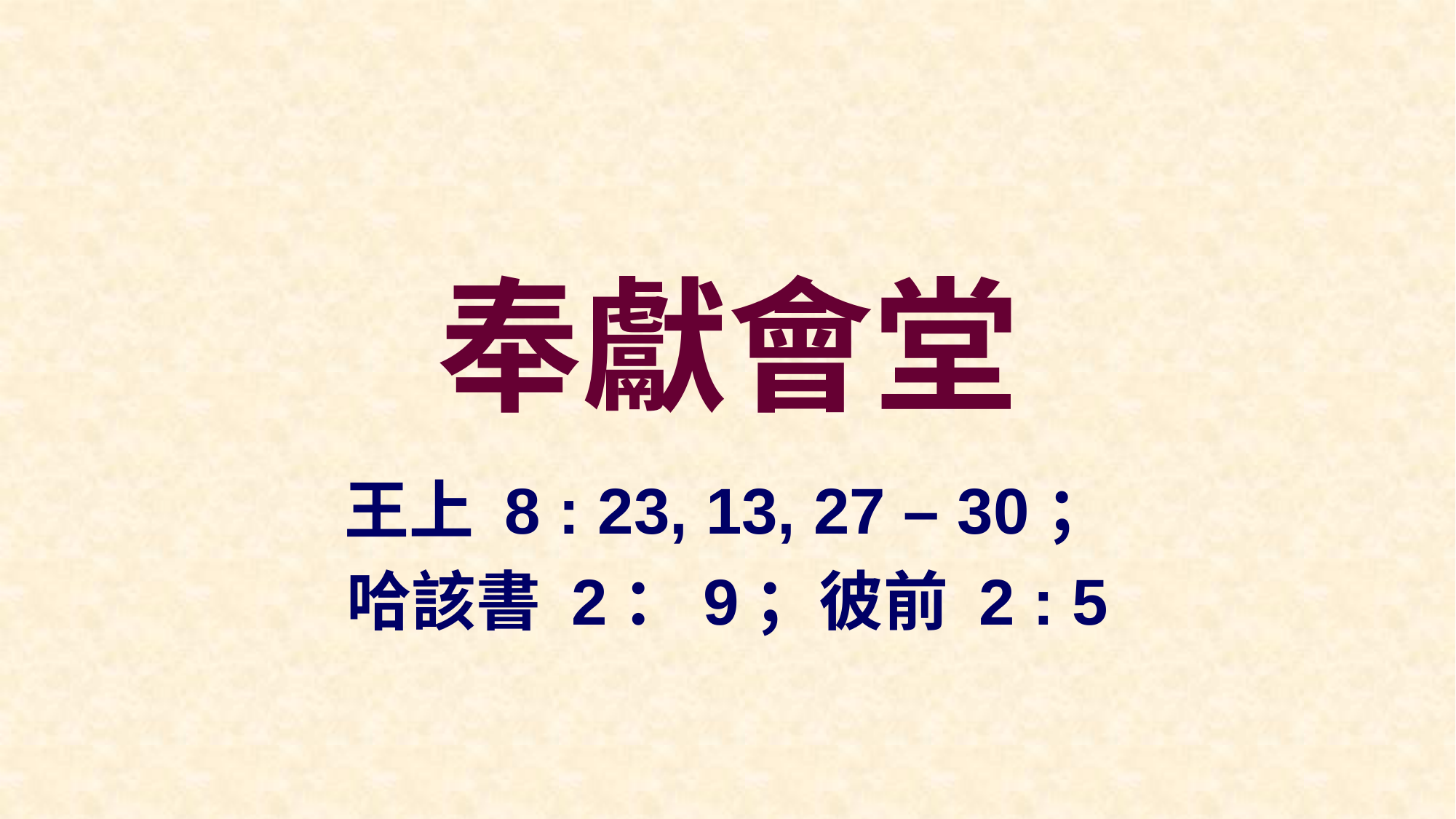

# 奉獻會堂
王上 8 : 23, 13, 27 – 30；
哈該書 2：9；彼前 2 : 5